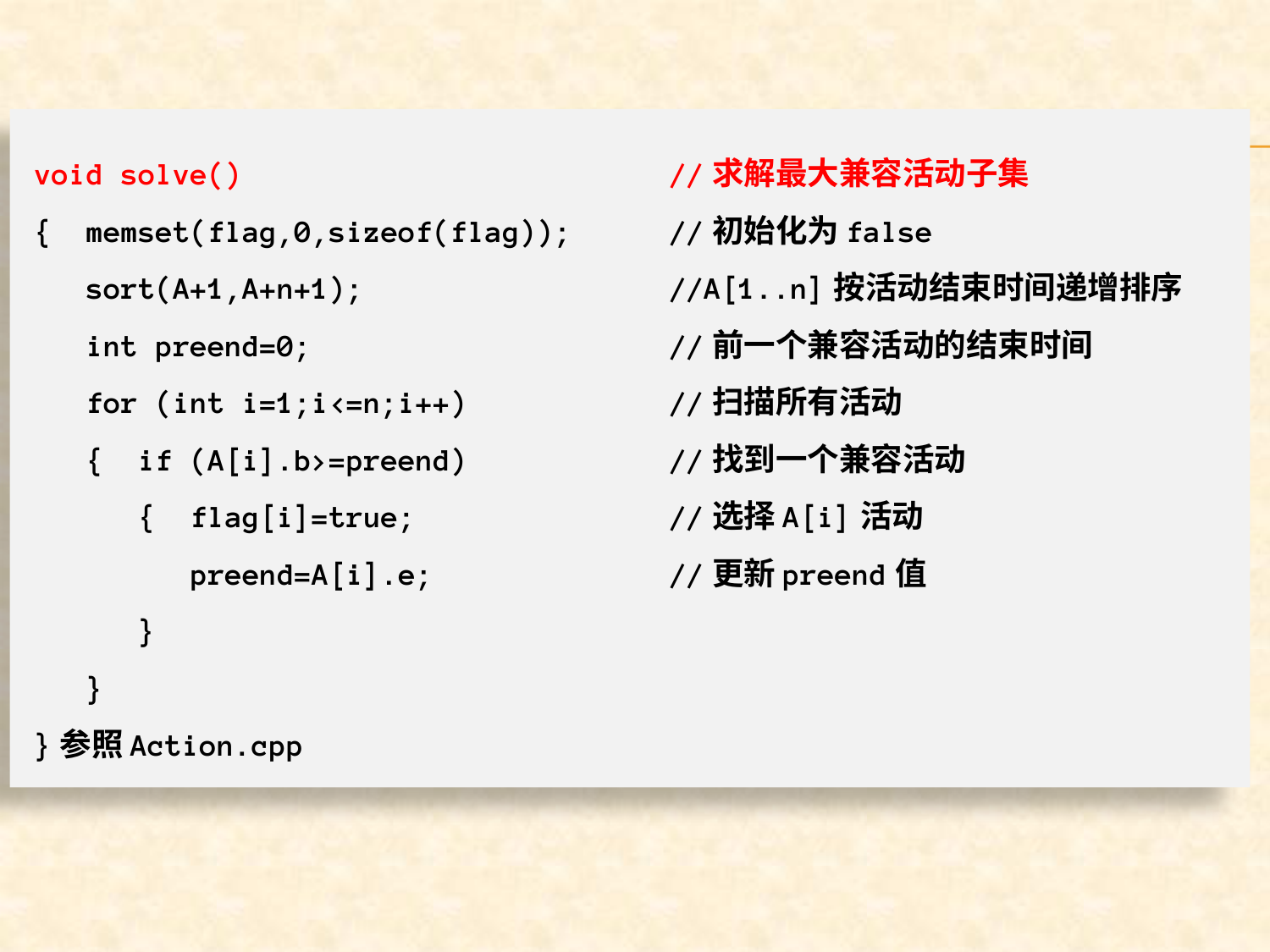

void solve()				//求解最大兼容活动子集
{  memset(flag,0,sizeof(flag));	//初始化为false
   sort(A+1,A+n+1);			//A[1..n]按活动结束时间递增排序
   int preend=0;			//前一个兼容活动的结束时间
   for (int i=1;i<=n;i++)		//扫描所有活动
   {  if (A[i].b>=preend)		//找到一个兼容活动
      {  flag[i]=true;		//选择A[i]活动
         preend=A[i].e;		//更新preend值
      }
   }
}参照Action.cpp